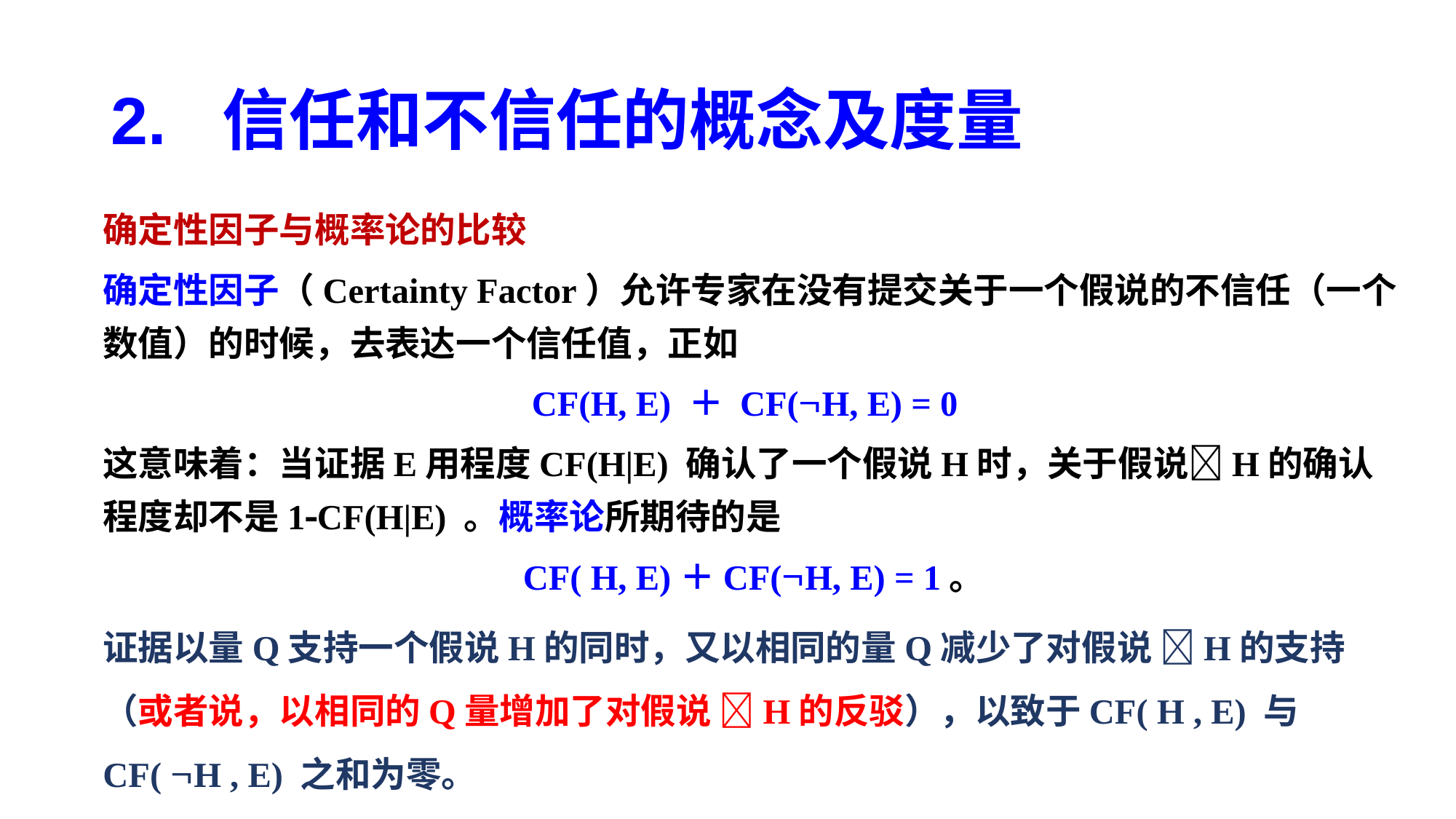

# 2. 信任和不信任的概念及度量

确定性因子与概率论的比较
确定性因子（Certainty Factor）允许专家在没有提交关于一个假说的不信任（一个数值）的时候，去表达一个信任值，正如
CF(H, E) ＋ CF(¬H, E) = 0
这意味着：当证据E用程度CF(H|E) 确认了一个假说H时，关于假说¬H的确认程度却不是1−CF(H|E) 。概率论所期待的是
CF( H, E)＋CF(¬H, E) = 1。
证据以量Q支持一个假说H的同时，又以相同的量Q减少了对假说 ¬H的支持（或者说，以相同的Q量增加了对假说 ¬H的反驳），以致于CF( H , E) 与CF( ¬H , E) 之和为零。